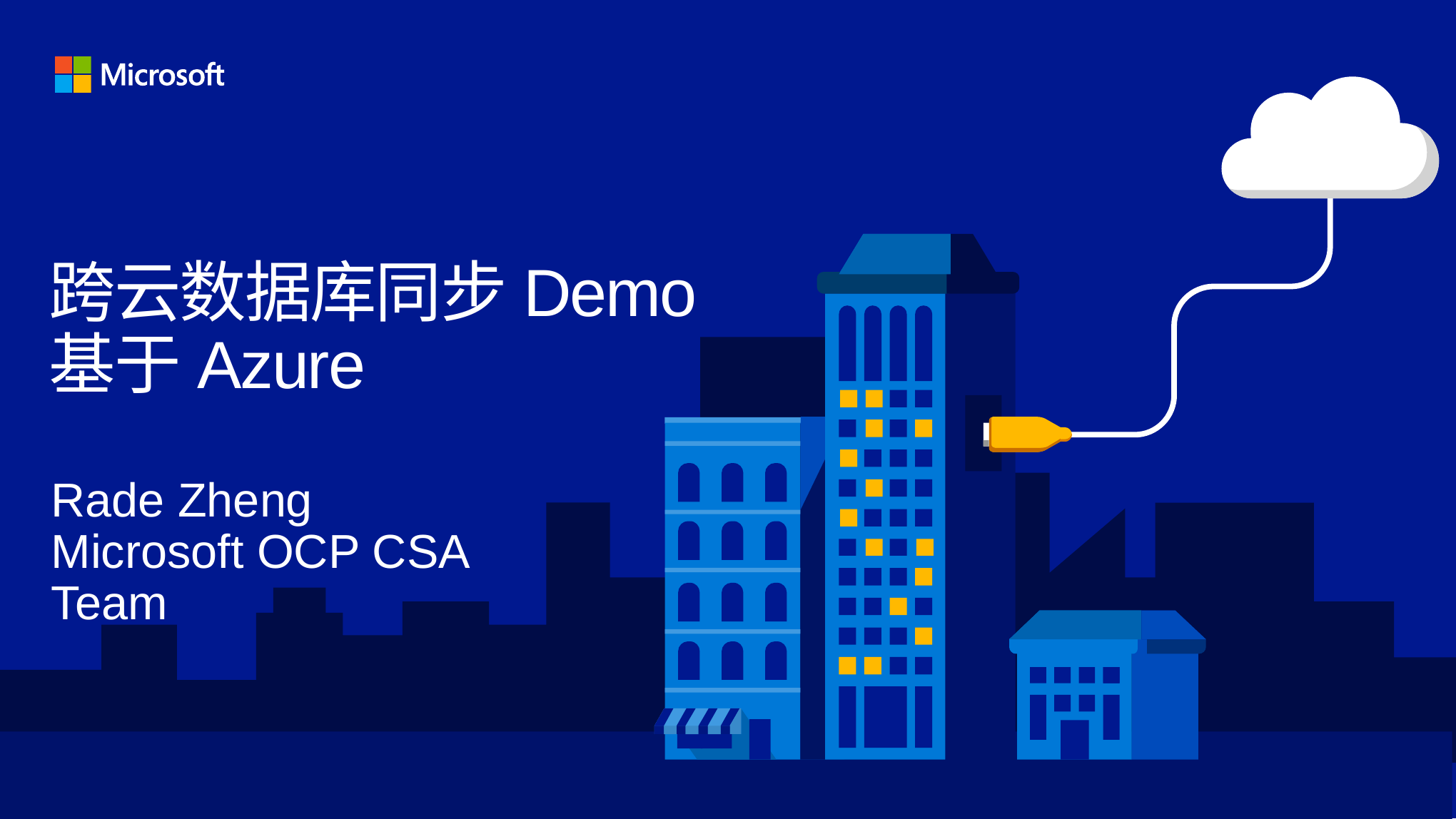

# 跨云数据库同步Demo 基于Azure
Rade Zheng
Microsoft OCP CSA Team